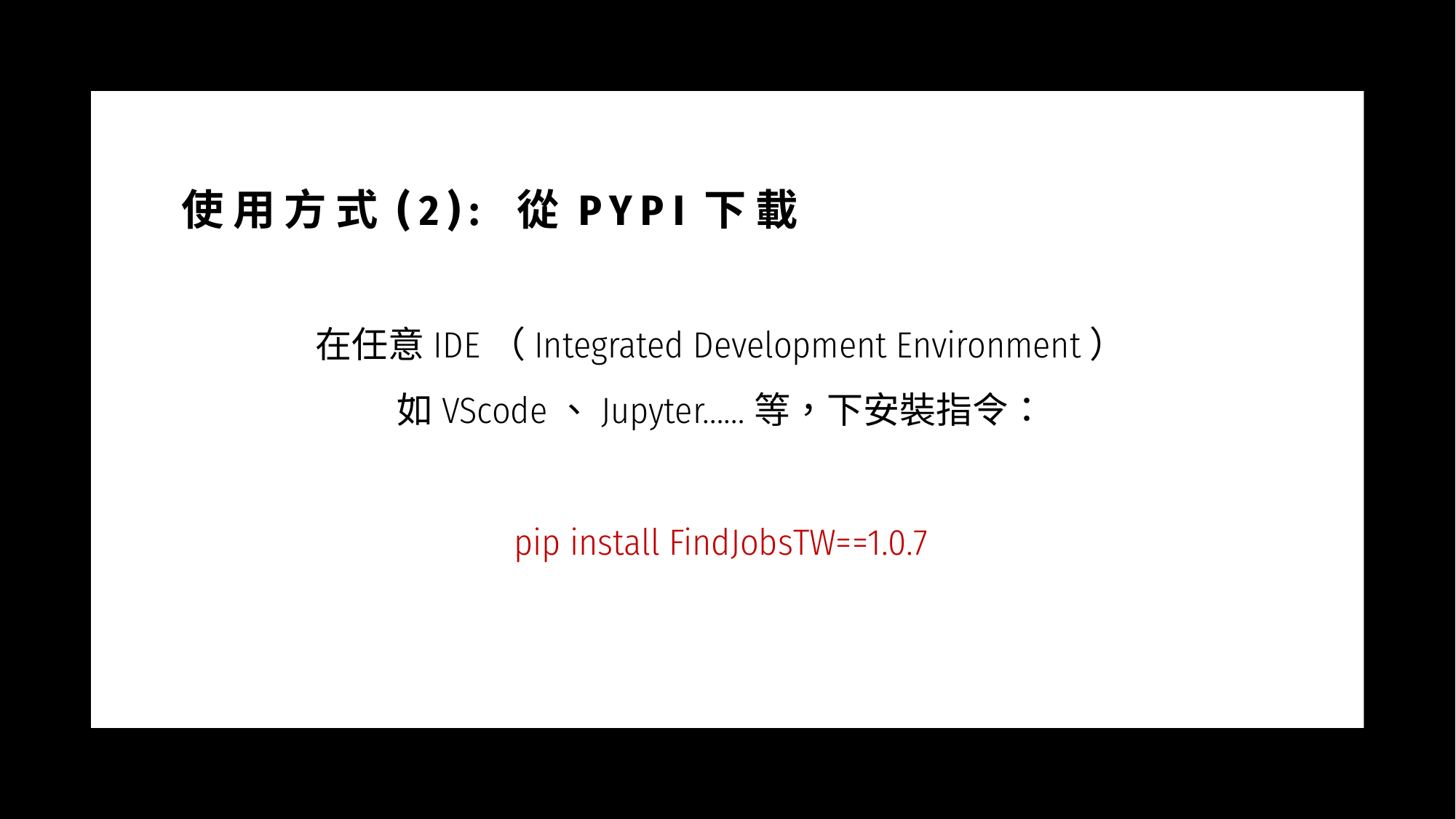

# 使用方式(2): 從PyPI下載
在任意IDE（Integrated Development Environment）
如VScode、Jupyter……等，下安裝指令：

pip install FindJobsTW==1.0.7